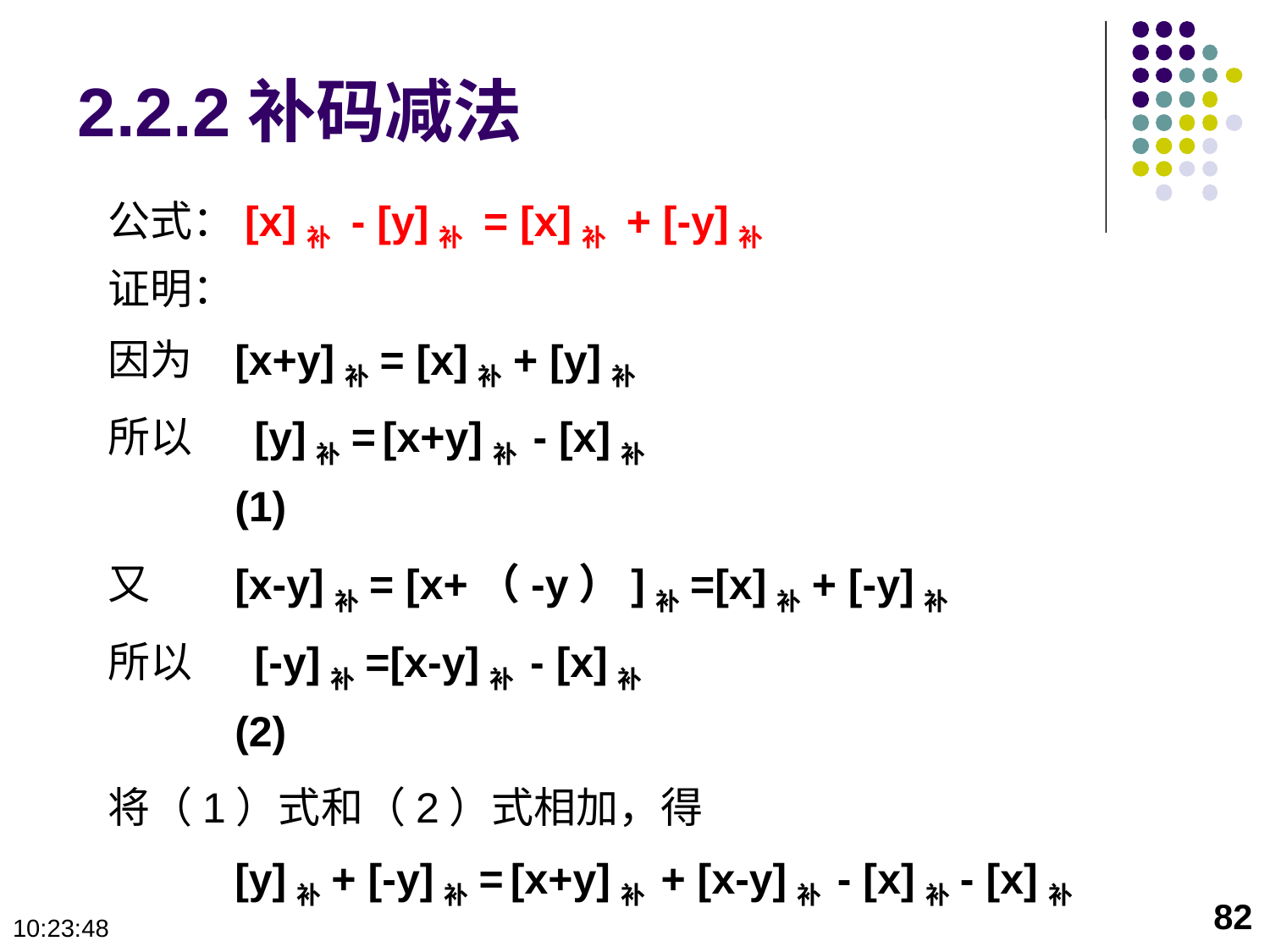

# 2.2.2补码减法
公式：[x]补 - [y]补 = [x]补 + [-y]补
证明：
因为	[x+y]补= [x]补+ [y]补
所以	 [y]补= [x+y]补 - [x]补				(1)
又 	[x-y]补= [x+（-y）]补=[x]补+ [-y]补
所以	 [-y]补=[x-y]补 - [x]补				(2)
将（1）式和（2）式相加，得
	[y]补+ [-y]补= [x+y]补 + [x-y]补 - [x]补- [x]补
		       = [x+y+x-y]补 - [x]补- [x]补=0
故	 [-y]补= -[y]补
82
10:23:48